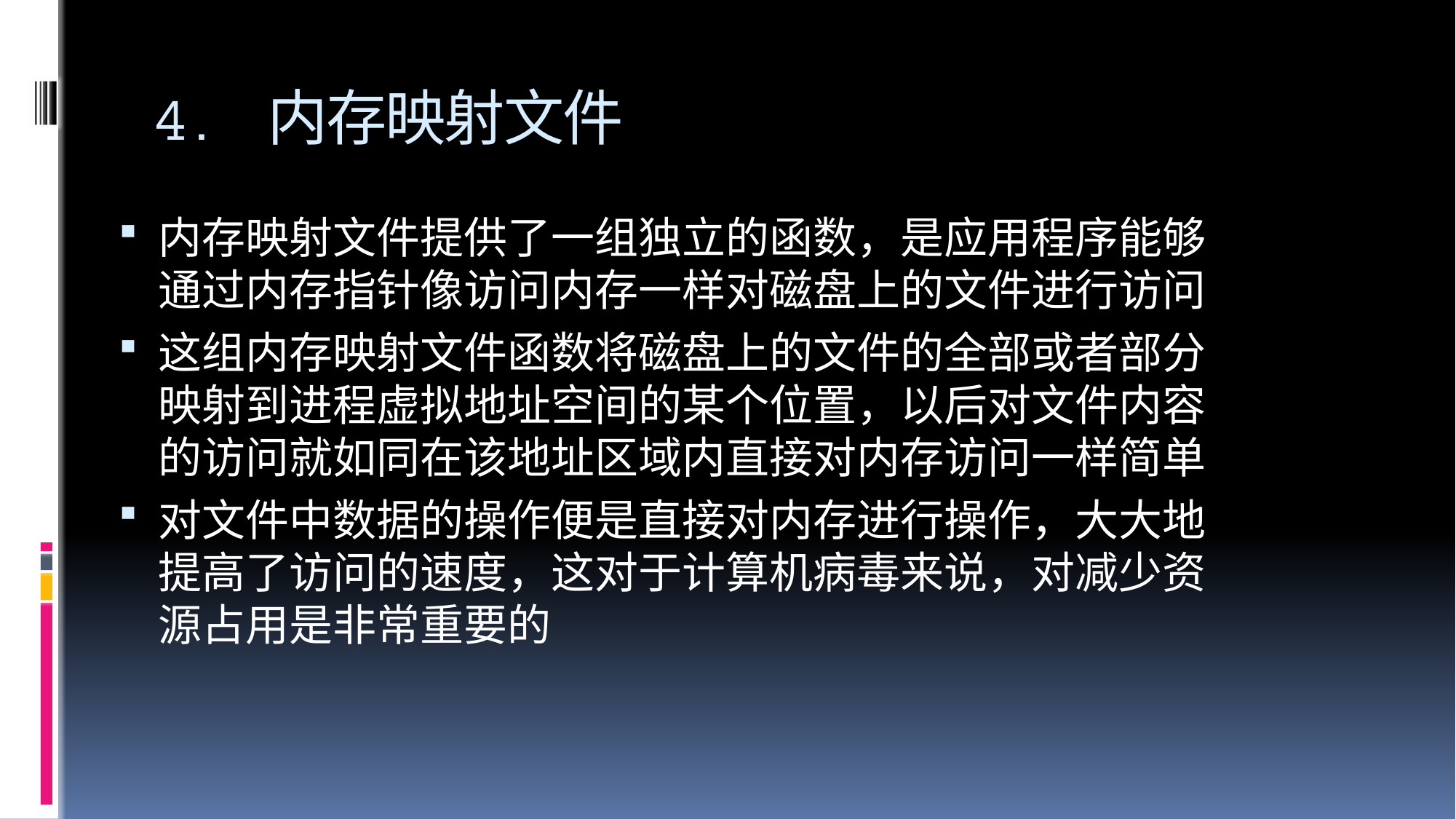

# 4. 内存映射文件
内存映射文件提供了一组独立的函数，是应用程序能够通过内存指针像访问内存一样对磁盘上的文件进行访问
这组内存映射文件函数将磁盘上的文件的全部或者部分映射到进程虚拟地址空间的某个位置，以后对文件内容的访问就如同在该地址区域内直接对内存访问一样简单
对文件中数据的操作便是直接对内存进行操作，大大地提高了访问的速度，这对于计算机病毒来说，对减少资源占用是非常重要的